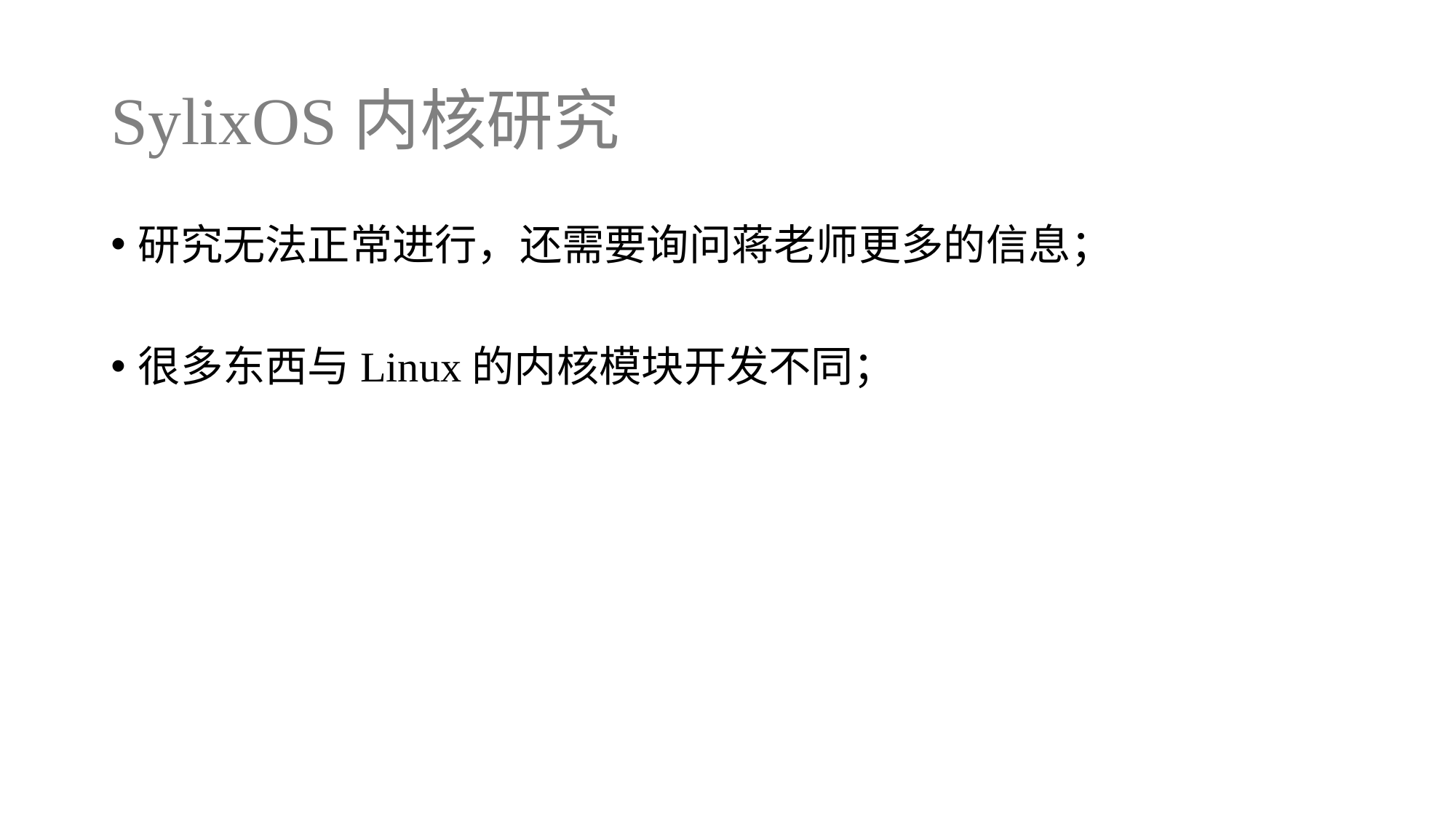

# SylixOS内核研究
研究无法正常进行，还需要询问蒋老师更多的信息；

很多东西与Linux的内核模块开发不同；